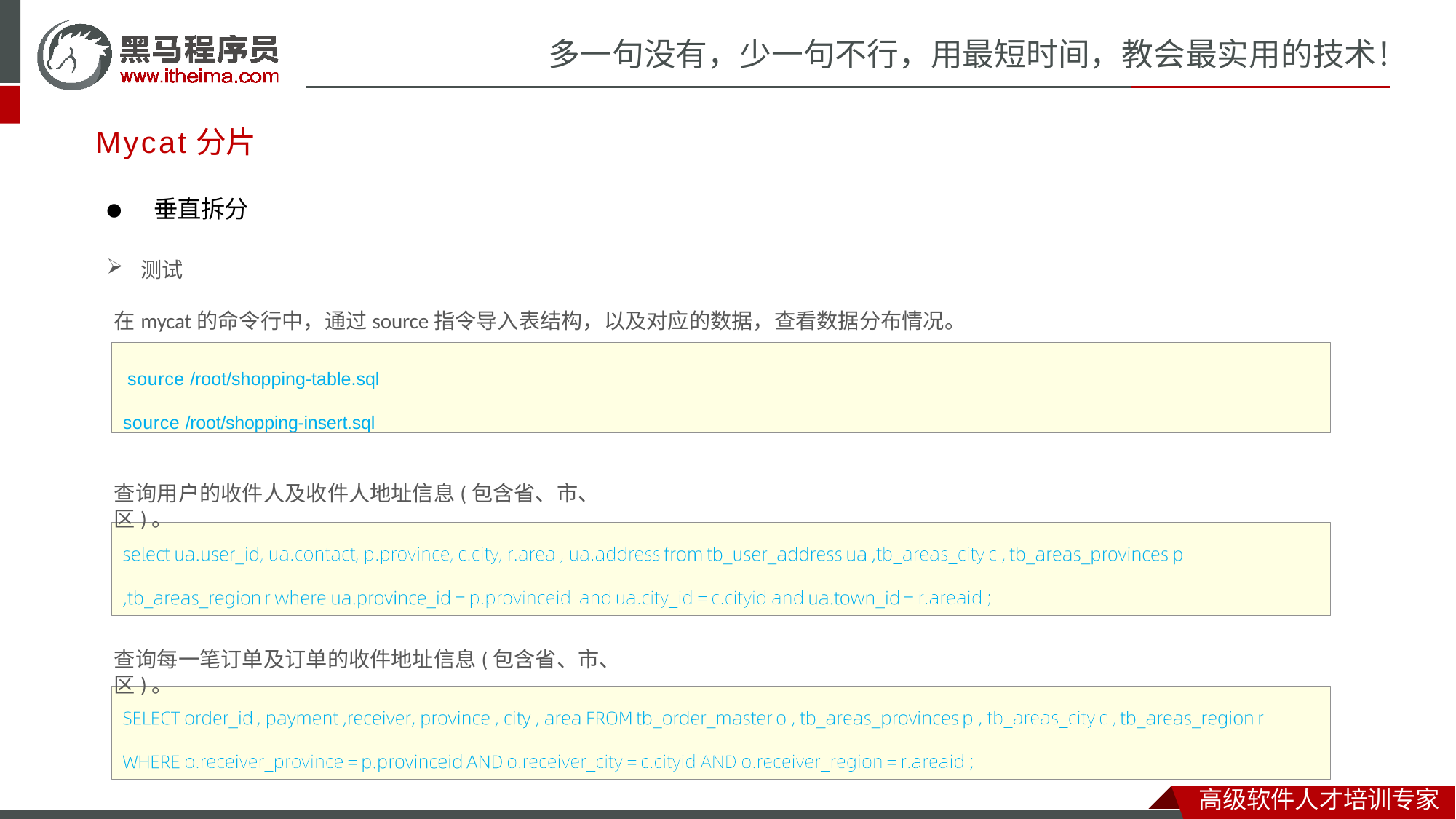

# 多一句没有，少一句不行，用最短时间，教会最实用的技术！

Mycat分片
⚫	垂直拆分

测试

在mycat的命令行中，通过source指令导入表结构，以及对应的数据，查看数据分布情况。
source /root/shopping-table.sql  source /root/shopping-insert.sql
查询用户的收件人及收件人地址信息(包含省、市、区)。

查询每一笔订单及订单的收件地址信息(包含省、市、区)。

高级软件人才培训专家